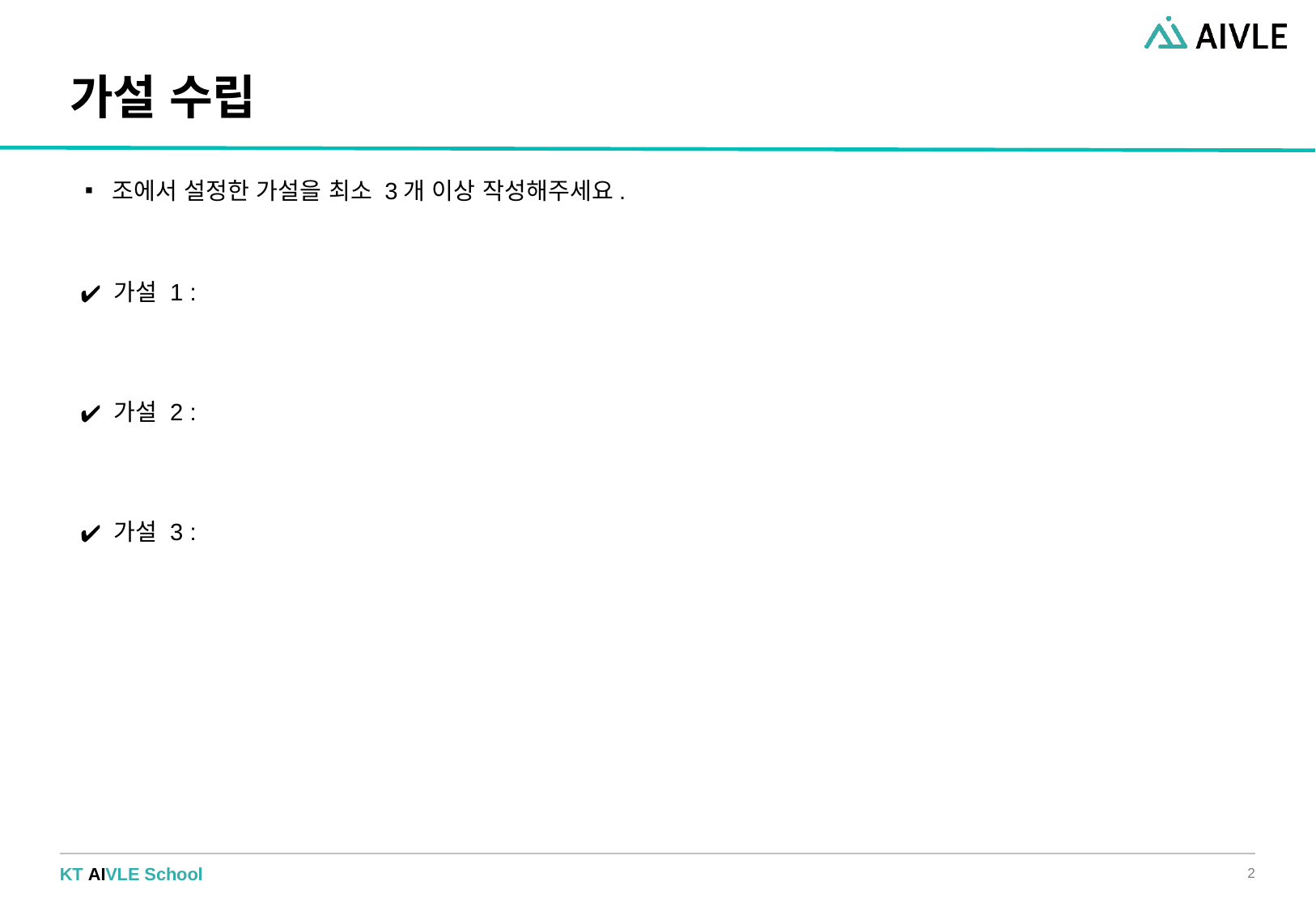

# 가설 수립
조에서 설정한 가설을 최소 3개 이상 작성해주세요.
가설 1 :
가설 2 :
가설 3 :